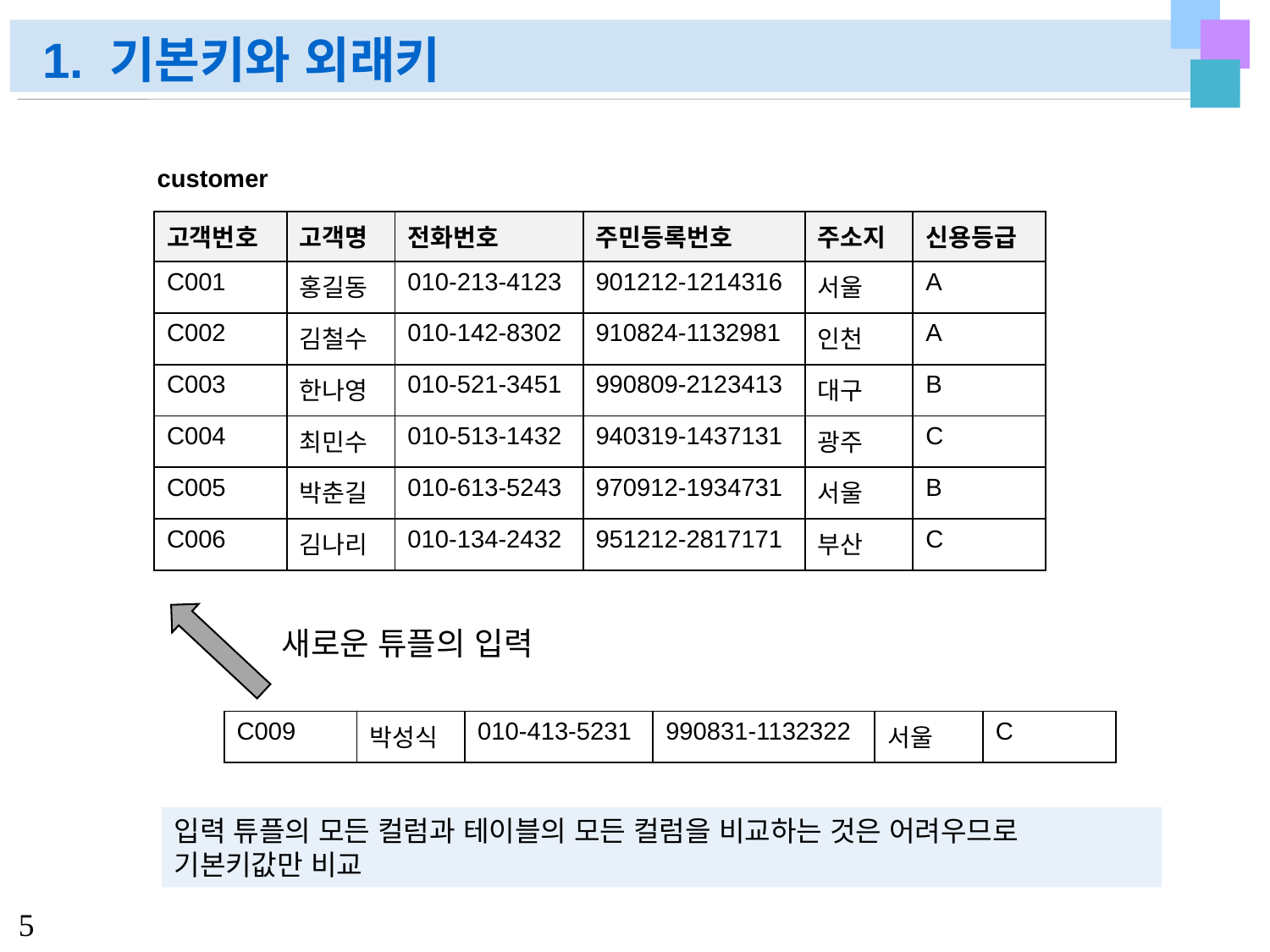

# 1. 기본키와 외래키
customer
| 고객번호 | 고객명 | 전화번호 | 주민등록번호 | 주소지 | 신용등급 |
| --- | --- | --- | --- | --- | --- |
| C001 | 홍길동 | 010-213-4123 | 901212-1214316 | 서울 | A |
| C002 | 김철수 | 010-142-8302 | 910824-1132981 | 인천 | A |
| C003 | 한나영 | 010-521-3451 | 990809-2123413 | 대구 | B |
| C004 | 최민수 | 010-513-1432 | 940319-1437131 | 광주 | C |
| C005 | 박춘길 | 010-613-5243 | 970912-1934731 | 서울 | B |
| C006 | 김나리 | 010-134-2432 | 951212-2817171 | 부산 | C |
새로운 튜플의 입력

| C009 | 박성식 | 010-413-5231 | 990831-1132322 | 서울 | C |
| --- | --- | --- | --- | --- | --- |
입력 튜플의 모든 컬럼과 테이블의 모든 컬럼을 비교하는 것은 어려우므로 기본키값만 비교